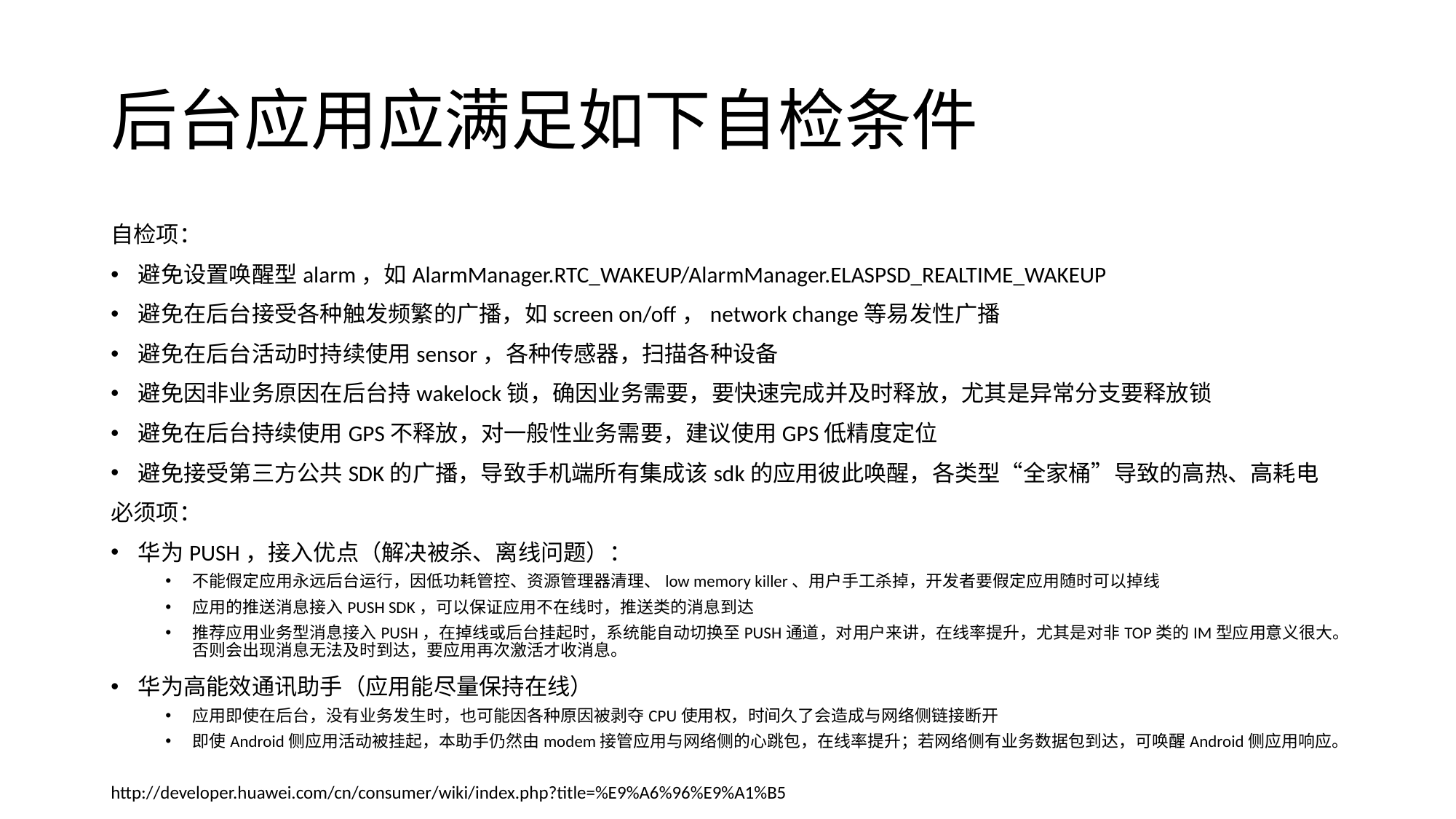

# 后台应用应满足如下自检条件
自检项：
避免设置唤醒型alarm，如AlarmManager.RTC_WAKEUP/AlarmManager.ELASPSD_REALTIME_WAKEUP
避免在后台接受各种触发频繁的广播，如screen on/off，network change等易发性广播
避免在后台活动时持续使用sensor，各种传感器，扫描各种设备
避免因非业务原因在后台持wakelock锁，确因业务需要，要快速完成并及时释放，尤其是异常分支要释放锁
避免在后台持续使用GPS不释放，对一般性业务需要，建议使用GPS低精度定位
避免接受第三方公共SDK的广播，导致手机端所有集成该sdk的应用彼此唤醒，各类型“全家桶”导致的高热、高耗电
必须项：
华为PUSH，接入优点（解决被杀、离线问题）：
不能假定应用永远后台运行，因低功耗管控、资源管理器清理、low memory killer、用户手工杀掉，开发者要假定应用随时可以掉线
应用的推送消息接入PUSH SDK，可以保证应用不在线时，推送类的消息到达
推荐应用业务型消息接入PUSH，在掉线或后台挂起时，系统能自动切换至PUSH通道，对用户来讲，在线率提升，尤其是对非TOP类的IM型应用意义很大。否则会出现消息无法及时到达，要应用再次激活才收消息。
华为高能效通讯助手（应用能尽量保持在线）
应用即使在后台，没有业务发生时，也可能因各种原因被剥夺CPU使用权，时间久了会造成与网络侧链接断开
即使Android侧应用活动被挂起，本助手仍然由modem接管应用与网络侧的心跳包，在线率提升；若网络侧有业务数据包到达，可唤醒Android侧应用响应。
http://developer.huawei.com/cn/consumer/wiki/index.php?title=%E9%A6%96%E9%A1%B5